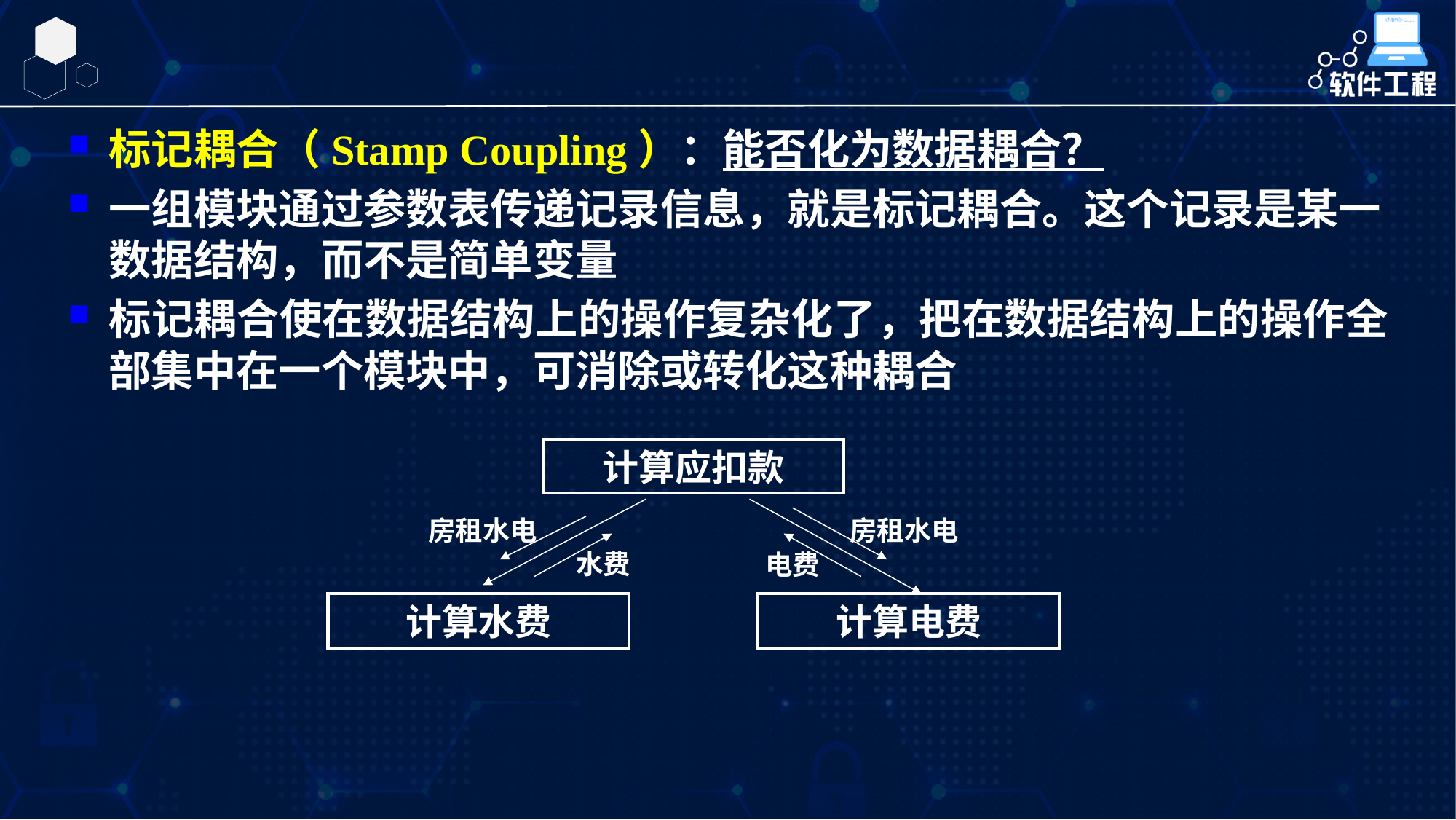

标记耦合（Stamp Coupling）：能否化为数据耦合？
一组模块通过参数表传递记录信息，就是标记耦合。这个记录是某一数据结构，而不是简单变量
标记耦合使在数据结构上的操作复杂化了，把在数据结构上的操作全部集中在一个模块中，可消除或转化这种耦合
计算应扣款

房租水电

房租水电

水费
电费
计算水费
计算电费